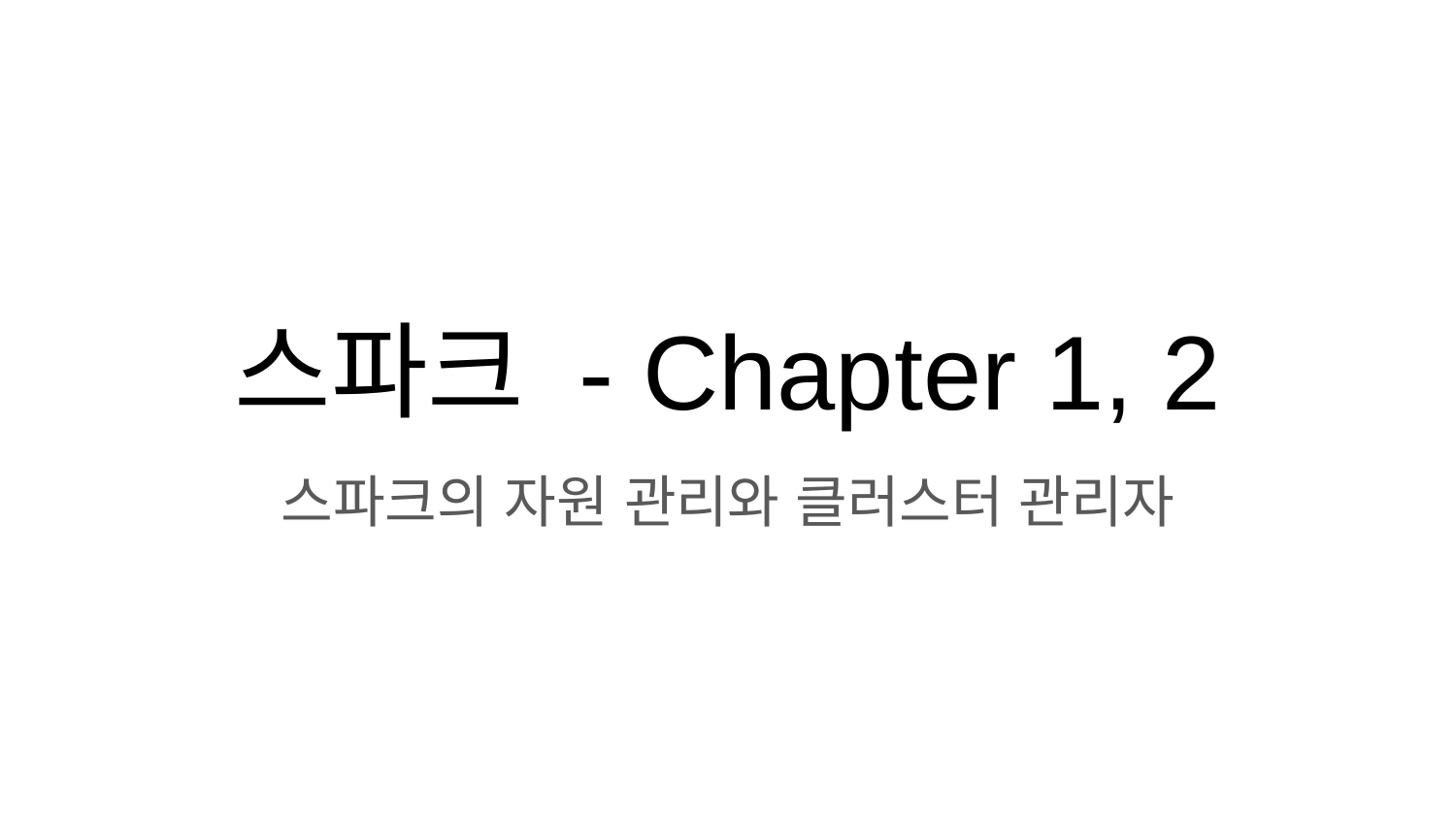

# 스파크 - Chapter 1, 2
스파크의 자원 관리와 클러스터 관리자